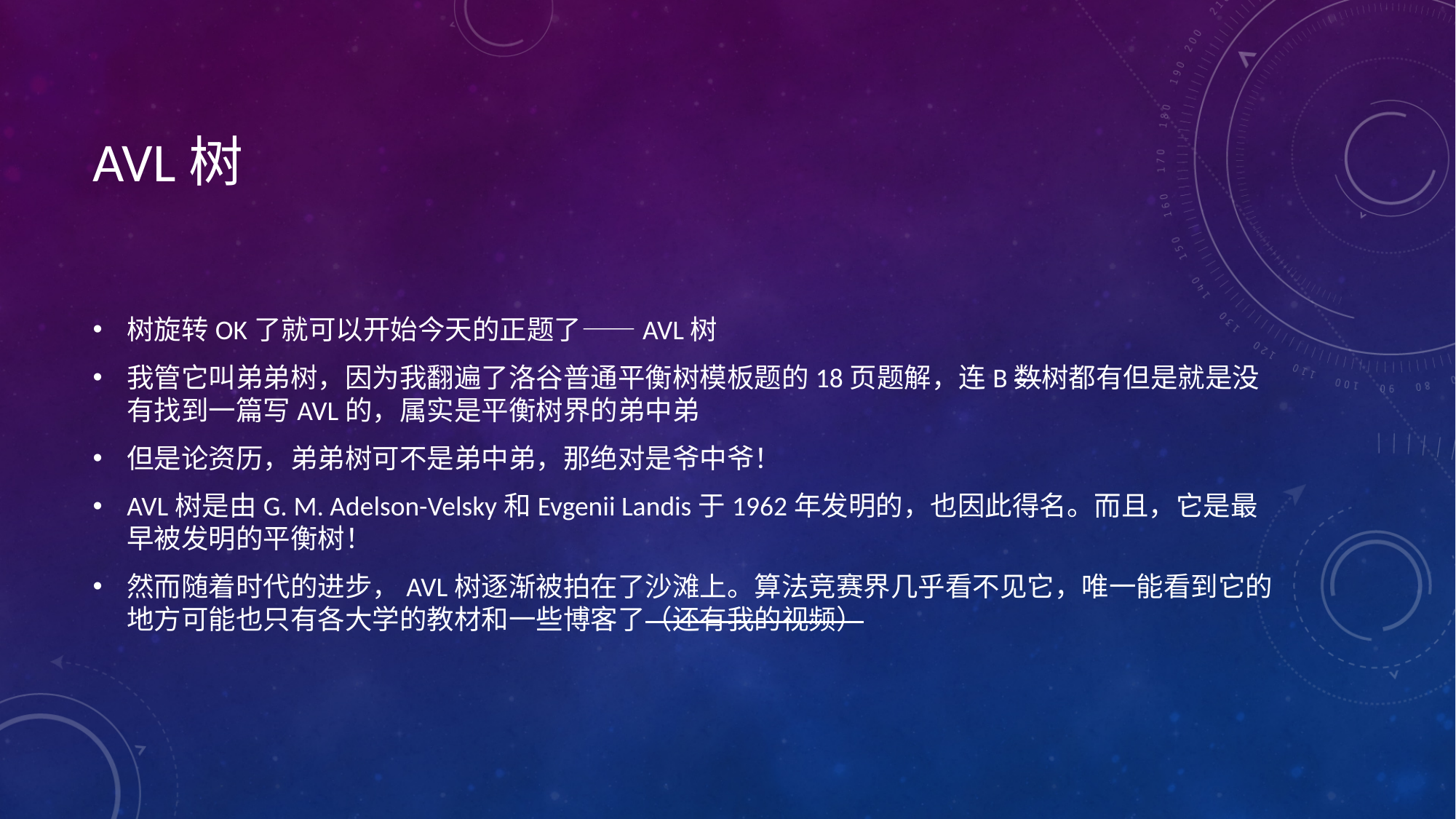

# AVL树
树旋转OK了就可以开始今天的正题了——AVL树
我管它叫弟弟树，因为我翻遍了洛谷普通平衡树模板题的18页题解，连B数树都有但是就是没有找到一篇写AVL的，属实是平衡树界的弟中弟
但是论资历，弟弟树可不是弟中弟，那绝对是爷中爷！
AVL树是由G. M. Adelson-Velsky和Evgenii Landis于1962年发明的，也因此得名。而且，它是最早被发明的平衡树！
然而随着时代的进步，AVL树逐渐被拍在了沙滩上。算法竞赛界几乎看不见它，唯一能看到它的地方可能也只有各大学的教材和一些博客了（还有我的视频）